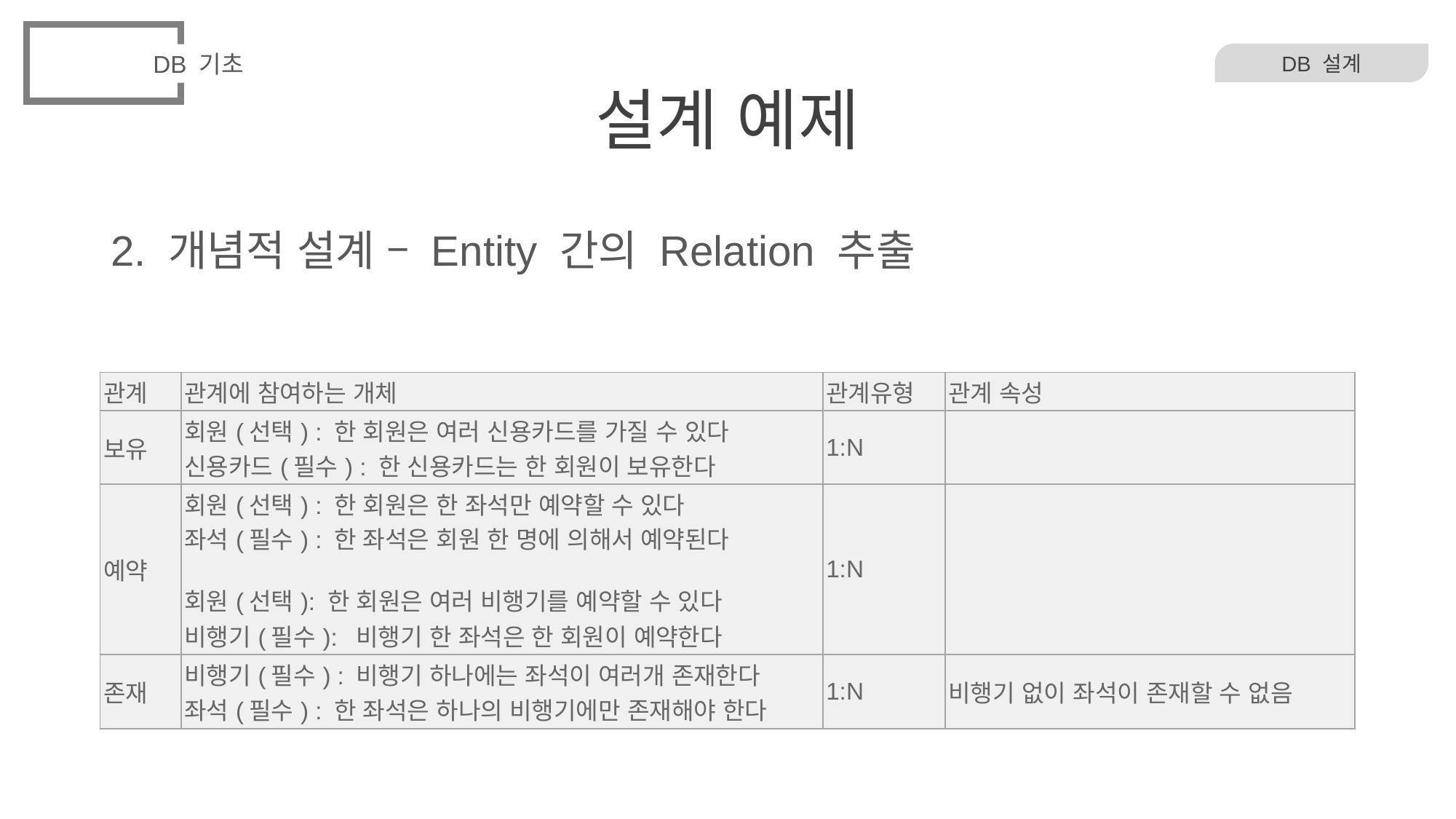

DB 기초
# 설계 예제
DB 설계
2. 개념적 설계 – Entity 간의 Relation 추출
| 관계 | 관계에 참여하는 개체 | 관계유형 | 관계 속성 |
| --- | --- | --- | --- |
| 보유 | 회원(선택) : 한 회원은 여러 신용카드를 가질 수 있다 신용카드(필수) : 한 신용카드는 한 회원이 보유한다 | 1:N |  |
| 예약 | 회원(선택) : 한 회원은 한 좌석만 예약할 수 있다 좌석(필수) : 한 좌석은 회원 한 명에 의해서 예약된다 회원(선택): 한 회원은 여러 비행기를 예약할 수 있다 비행기(필수):  비행기 한 좌석은 한 회원이 예약한다 | 1:N |  |
| 존재 | 비행기(필수) : 비행기 하나에는 좌석이 여러개 존재한다 좌석(필수) : 한 좌석은 하나의 비행기에만 존재해야 한다 | 1:N | 비행기 없이 좌석이 존재할 수 없음 |